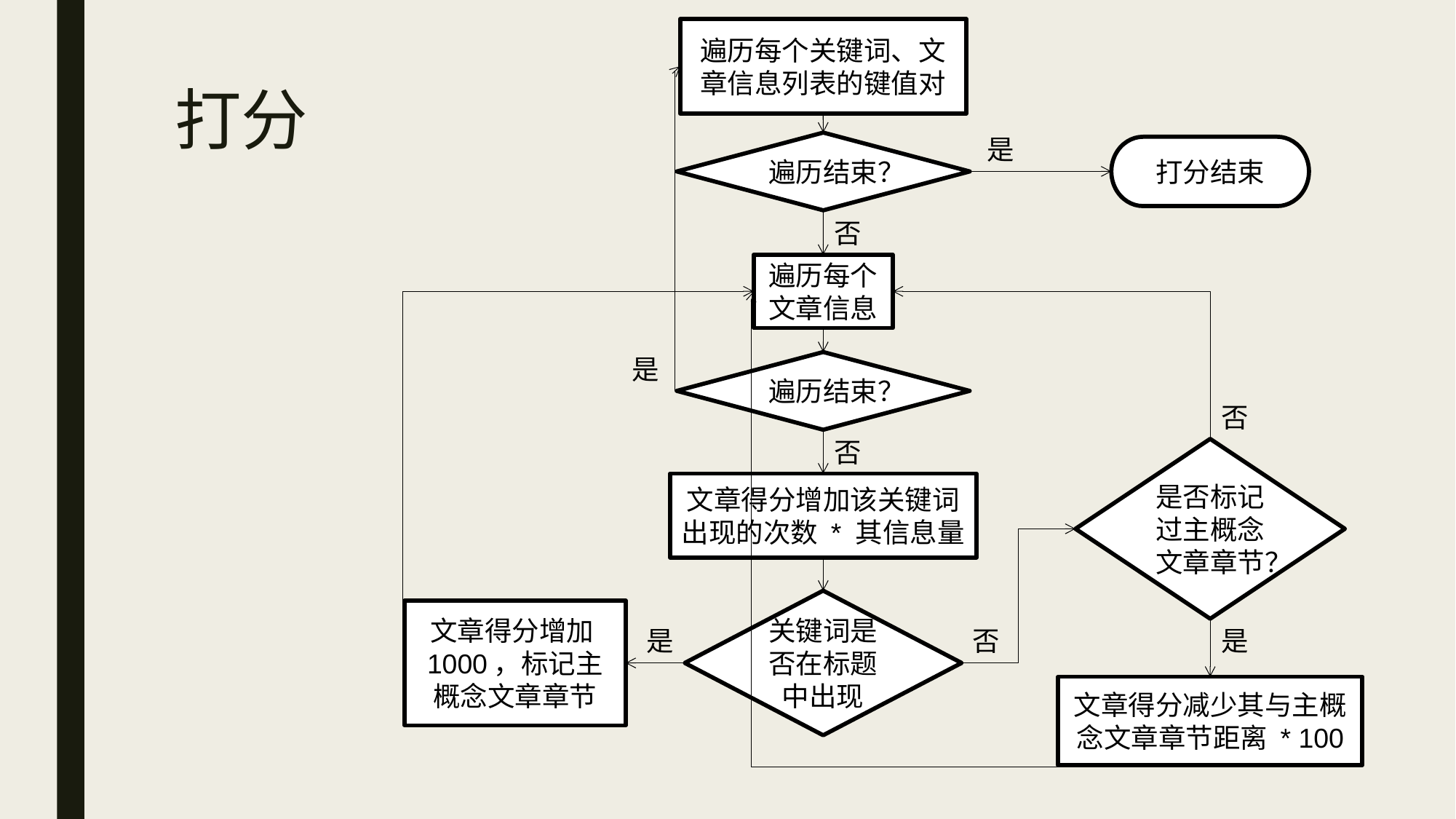

遍历每个关键词、文章信息列表的键值对
是
遍历结束？
打分结束
否
遍历每个文章信息
是
遍历结束？
否
否
是否标记过主概念文章章节？
文章得分增加该关键词出现的次数 * 其信息量
关键词是否在标题中出现
文章得分增加1000，标记主概念文章章节
否
是
是
文章得分减少其与主概念文章章节距离 * 100
# 打分